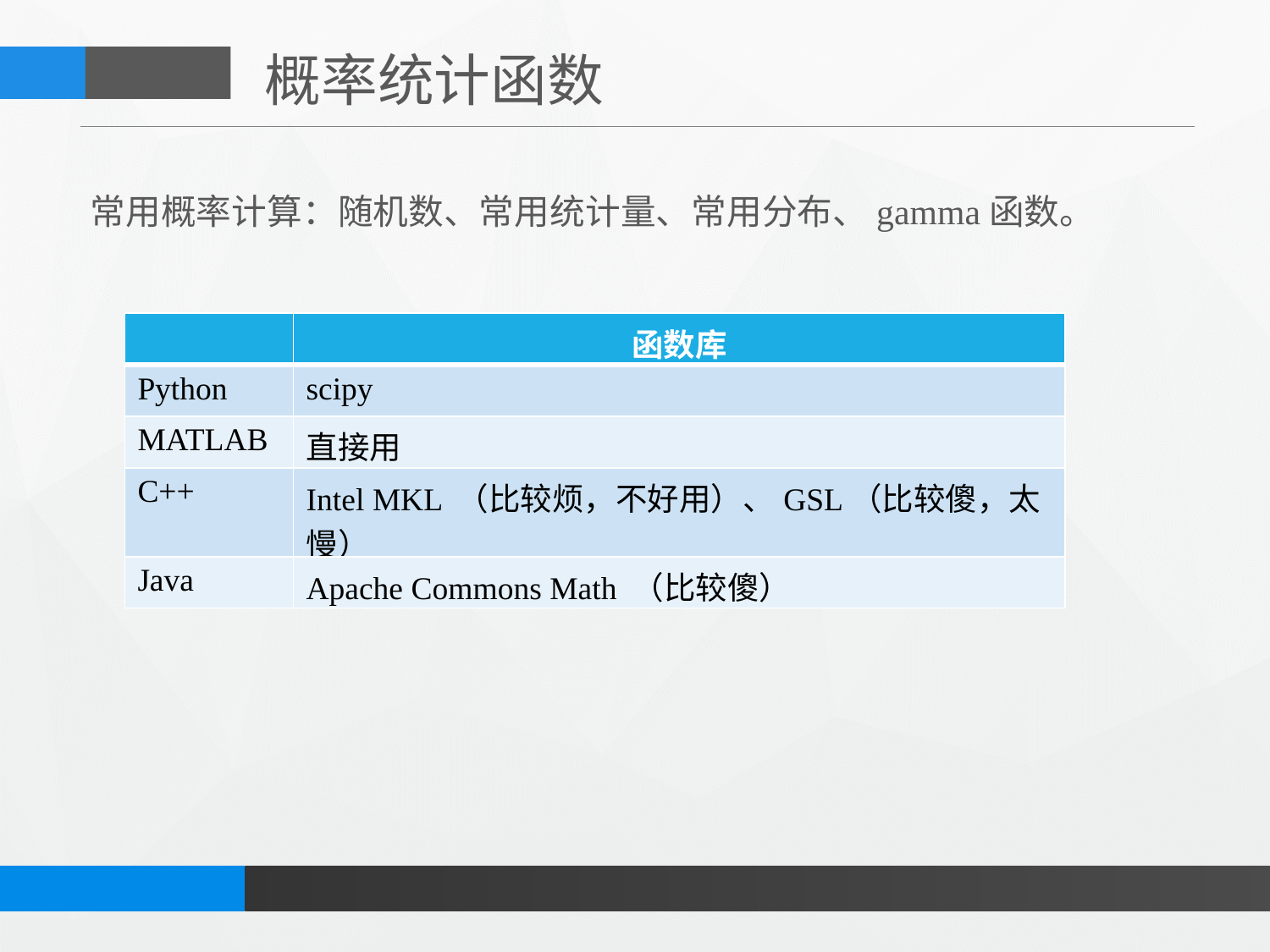

概率统计函数
常用概率计算：随机数、常用统计量、常用分布、gamma函数。
|  | 函数库 |
| --- | --- |
| Python | scipy |
| MATLAB | 直接用 |
| C++ | Intel MKL （比较烦，不好用）、GSL（比较傻，太慢） |
| Java | Apache Commons Math （比较傻） |